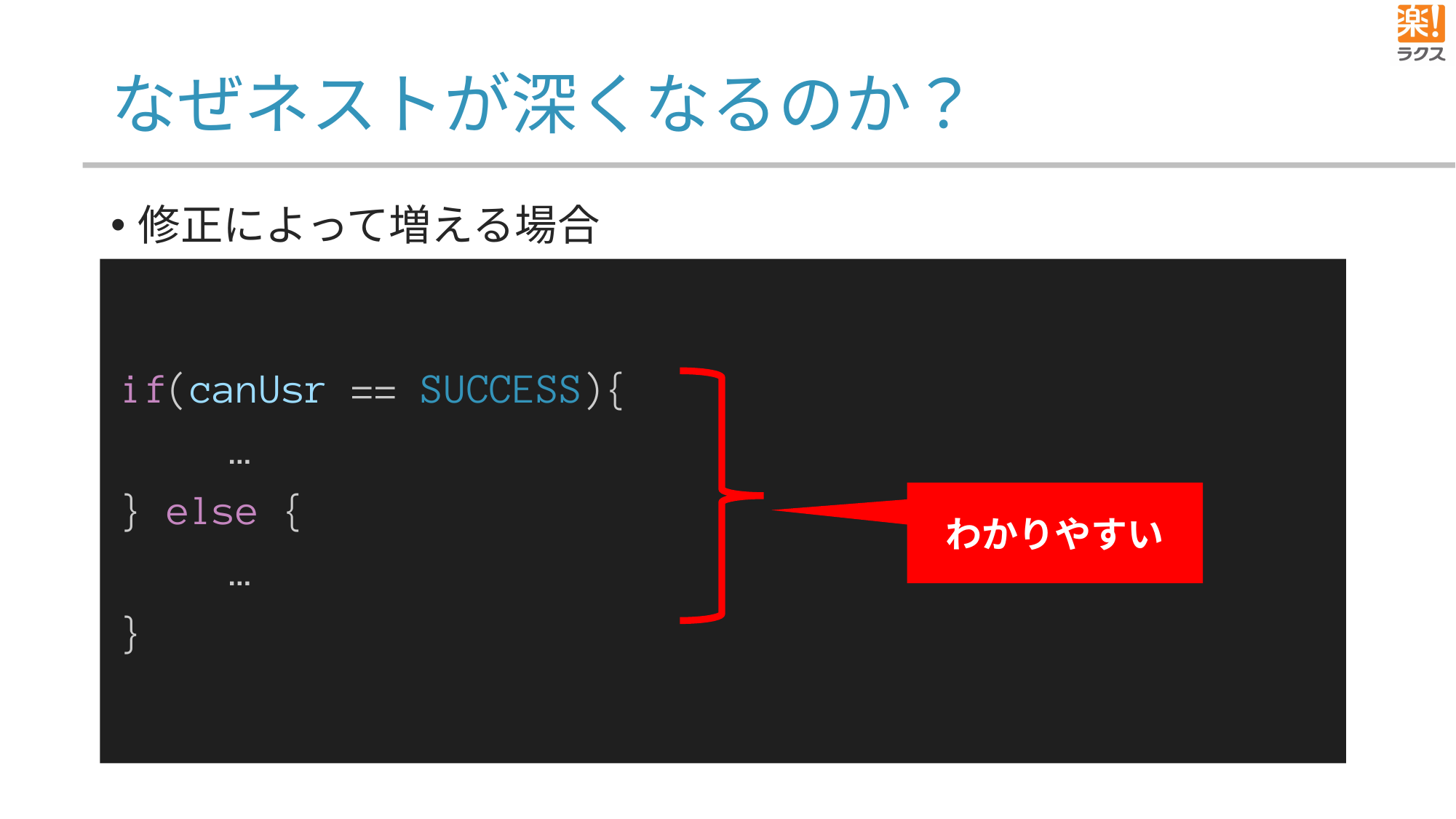

# なぜネストが深くなるのか？
修正によって増える場合
if(canUsr == SUCCESS){
	…
} else {
	…
}

わかりやすい